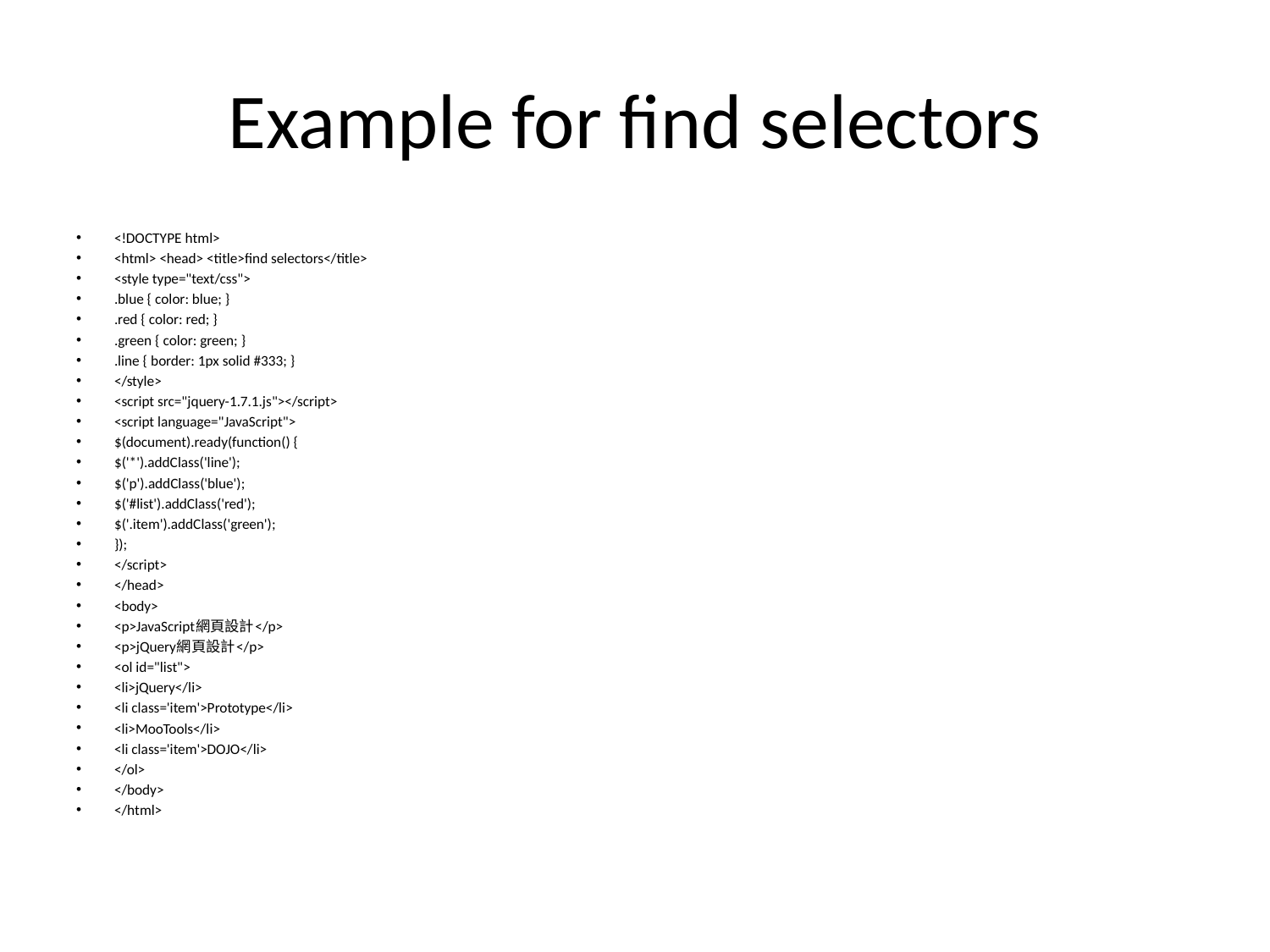

# Example for find selectors
<!DOCTYPE html>
<html> <head> <title>find selectors</title>
<style type="text/css">
.blue { color: blue; }
.red { color: red; }
.green { color: green; }
.line { border: 1px solid #333; }
</style>
<script src="jquery-1.7.1.js"></script>
<script language="JavaScript">
$(document).ready(function() {
$('*').addClass('line');
$('p').addClass('blue');
$('#list').addClass('red');
$('.item').addClass('green');
});
</script>
</head>
<body>
<p>JavaScript網頁設計</p>
<p>jQuery網頁設計</p>
<ol id="list">
<li>jQuery</li>
<li class='item'>Prototype</li>
<li>MooTools</li>
<li class='item'>DOJO</li>
</ol>
</body>
</html>